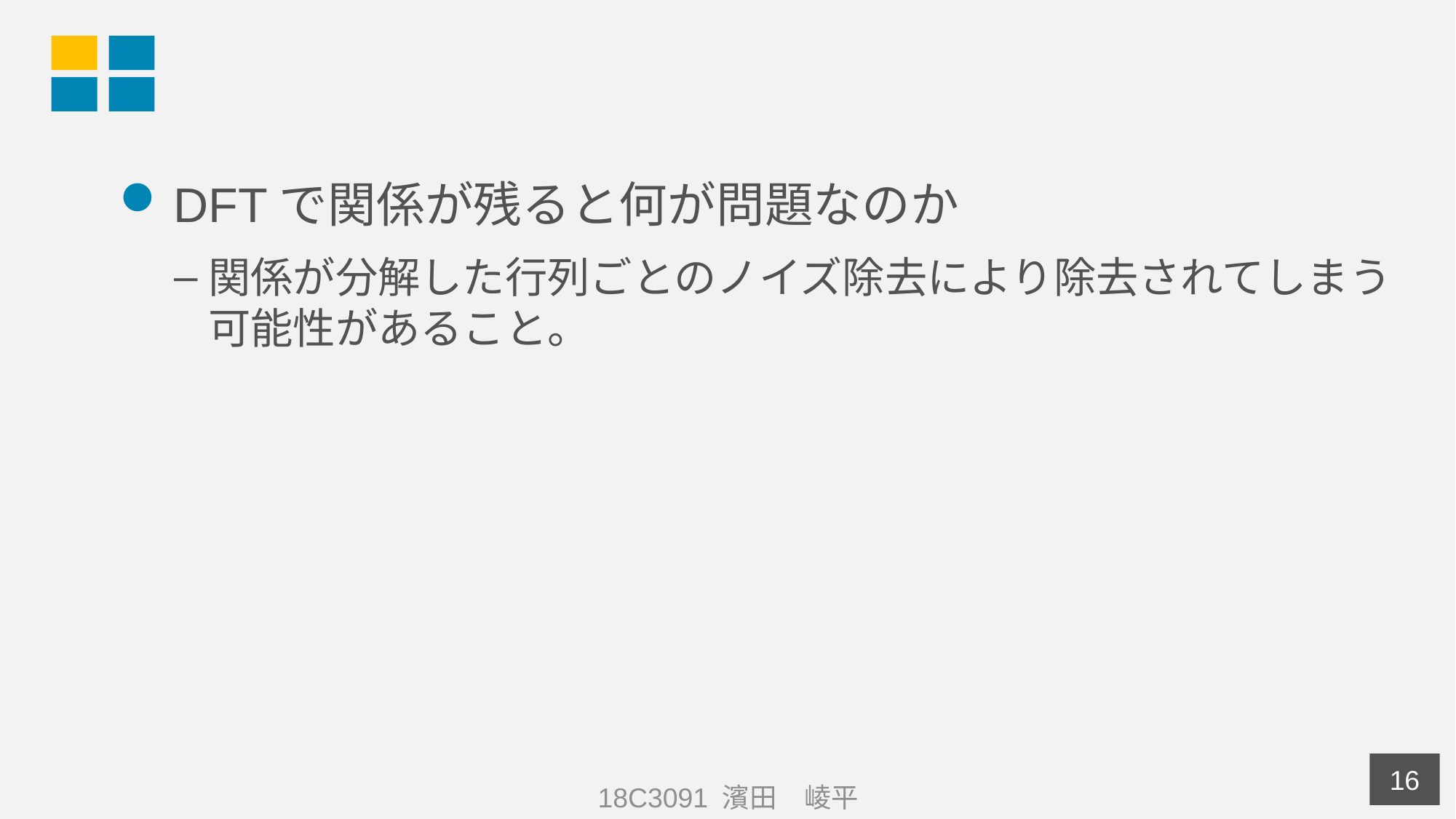

#
DFTで関係が残ると何が問題なのか
関係が分解した行列ごとのノイズ除去により除去されてしまう可能性があること。
16
18C3091 濱田　崚平